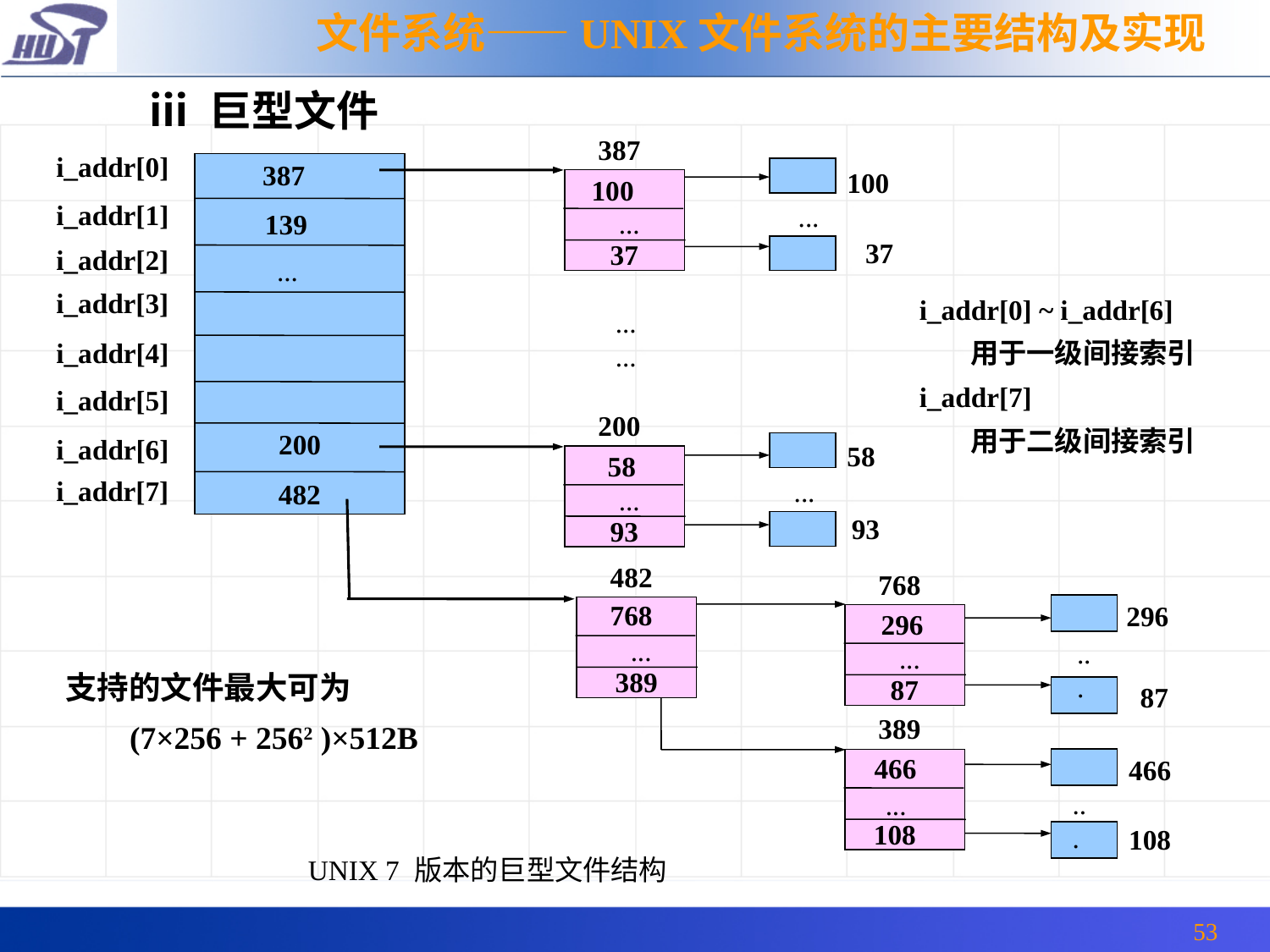

文件系统——UNIX文件系统的主要结构及实现
ⅲ 巨型文件
387
i_addr[0]
387

100
100

i_addr[1]
...

...
139
37
37
i_addr[2]

...
i_addr[3]

...
...
i_addr[4]

i_addr[5]

200
 58

...
93
200

i_addr[6]
58

i_addr[7]
...
482

93

482
768
296

...
87
768
296

...
...
389
87

389
466

...
 108
108

i_addr[0] ~ i_addr[6]
       用于一级间接索引
i_addr[7]
       用于二级间接索引
支持的文件最大可为
        (7×256 + 2562 )×512B
466
...
UNIX 7 版本的巨型文件结构
53